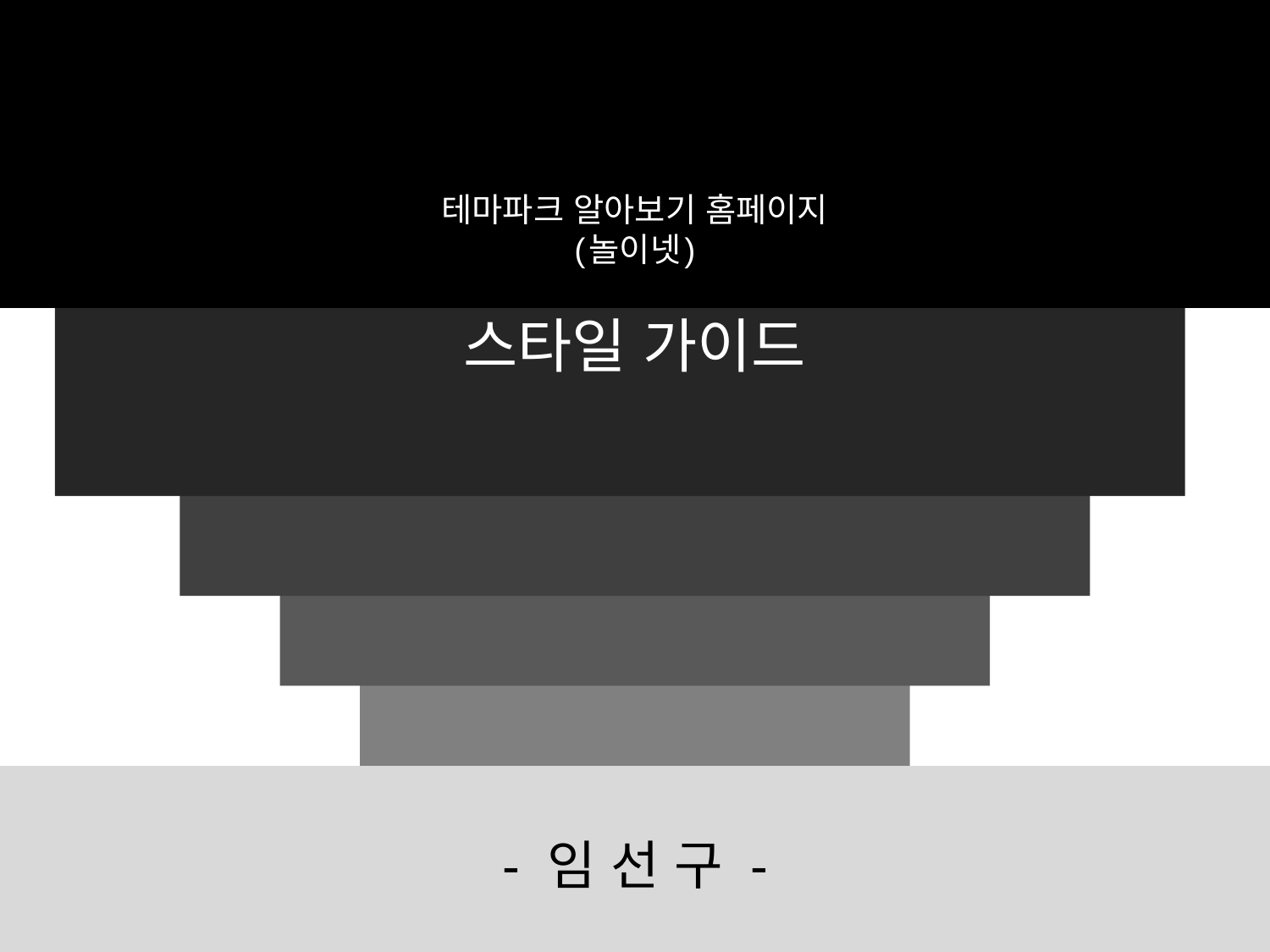

# 테마파크 알아보기 홈페이지 (놀이넷) 스타일 가이드

- 임 선 구 -